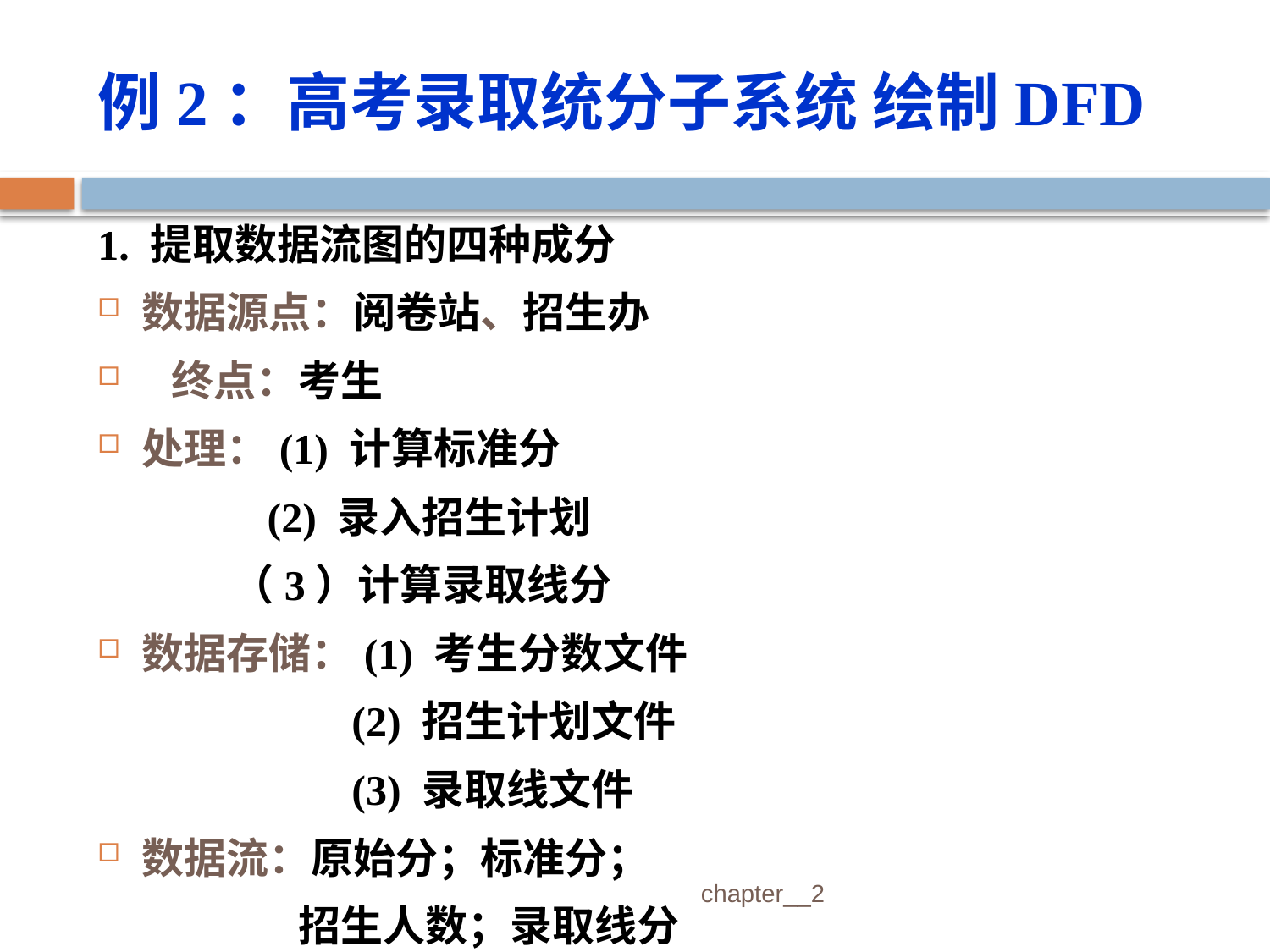

# 例2：高考录取统分子系统 绘制DFD
30
1. 提取数据流图的四种成分
数据源点：阅卷站、招生办
  终点：考生
处理：(1) 计算标准分
                (2) 录入招生计划
             （3）计算录取线分
数据存储：(1) 考生分数文件
                        (2) 招生计划文件
                        (3) 录取线文件
数据流：原始分；标准分；
                    招生人数；录取线分

 chapter__2